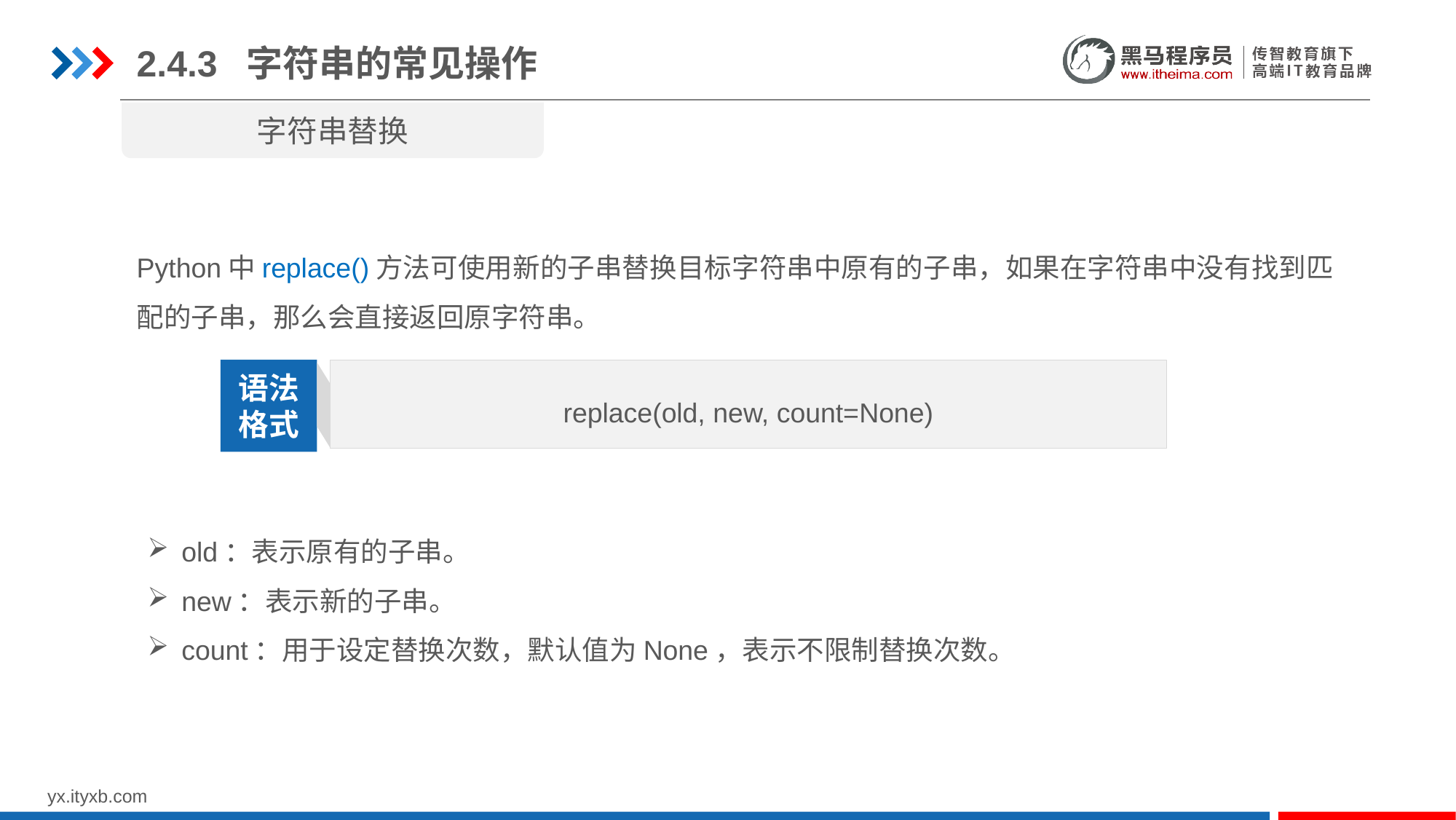

2.4.3  字符串的常见操作

字符串替换
Python中replace()方法可使用新的子串替换目标字符串中原有的子串，如果在字符串中没有找到匹配的子串，那么会直接返回原字符串。

replace(old, new, count=None)

语法
格式
old：表示原有的子串。
new：表示新的子串。
count：用于设定替换次数，默认值为None，表示不限制替换次数。